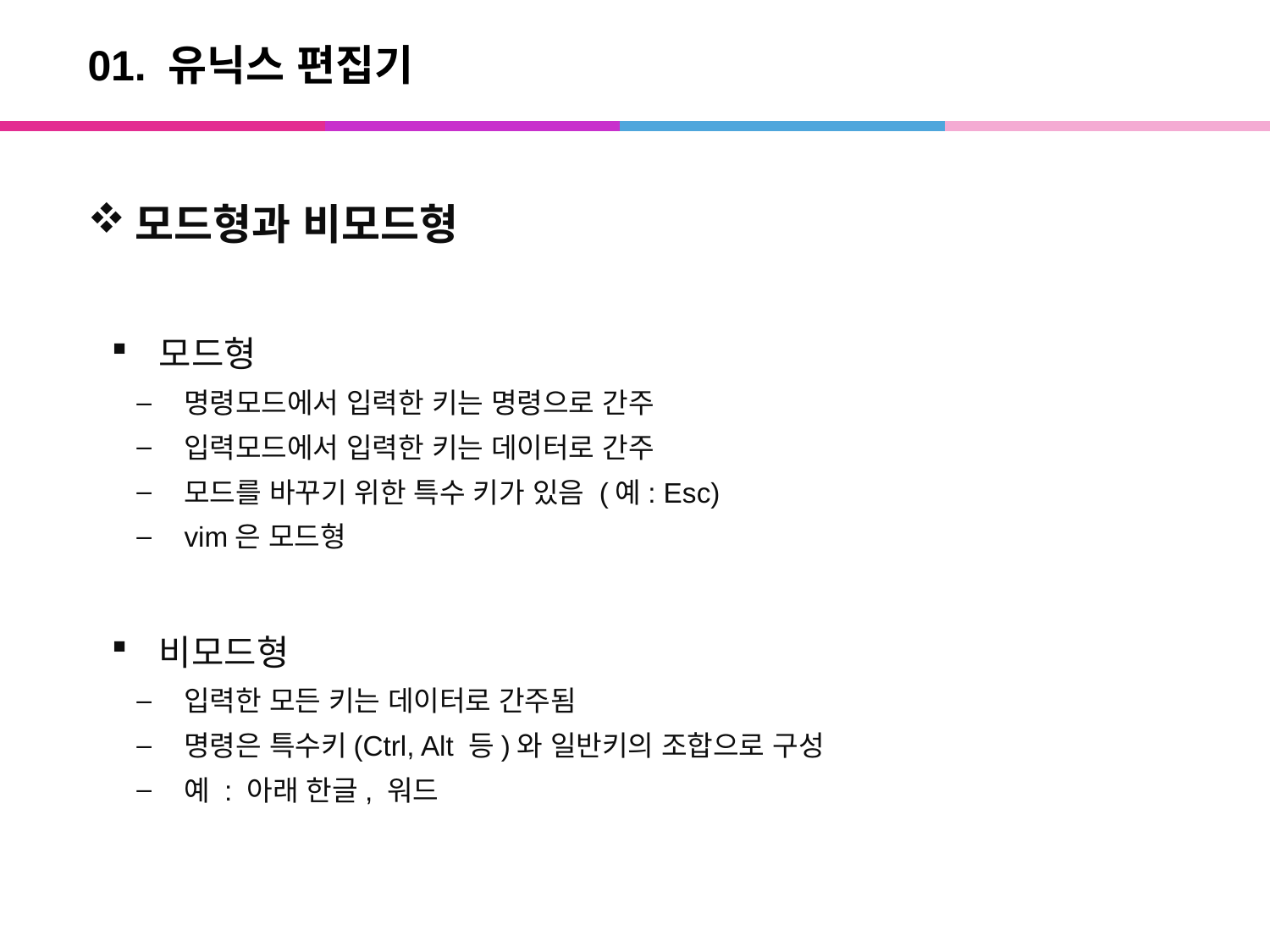

# 01. 유닉스 편집기
모드형과 비모드형

모드형
명령모드에서 입력한 키는 명령으로 간주
입력모드에서 입력한 키는 데이터로 간주
모드를 바꾸기 위한 특수 키가 있음 (예: Esc)
vim은 모드형

비모드형
입력한 모든 키는 데이터로 간주됨
명령은 특수키(Ctrl, Alt 등)와 일반키의 조합으로 구성
예 : 아래 한글, 워드